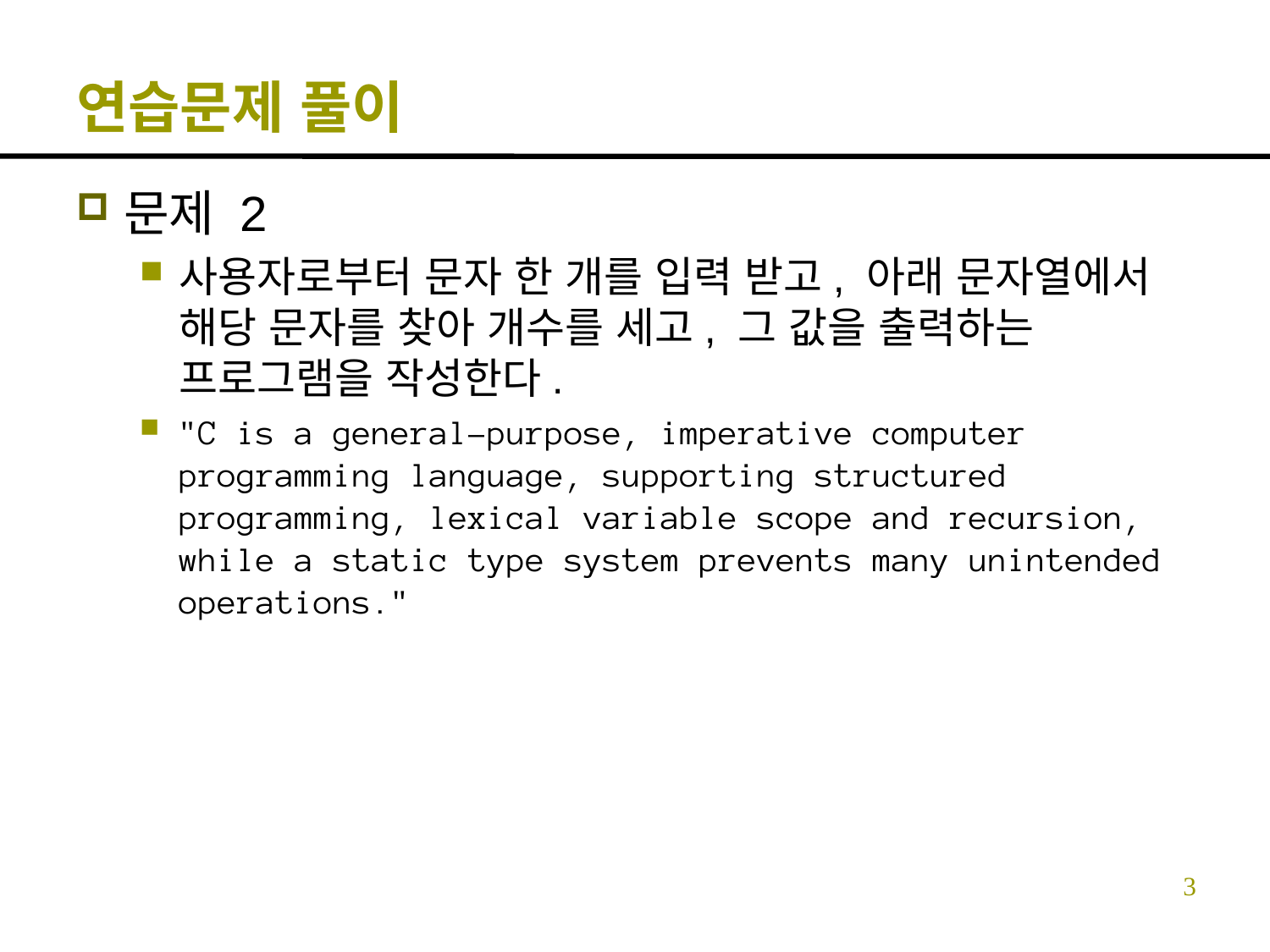

# 연습문제 풀이
문제 2
사용자로부터 문자 한 개를 입력 받고, 아래 문자열에서 해당 문자를 찾아 개수를 세고, 그 값을 출력하는 프로그램을 작성한다.
"C is a general-purpose, imperative computer programming language, supporting structured programming, lexical variable scope and recursion, while a static type system prevents many unintended operations."